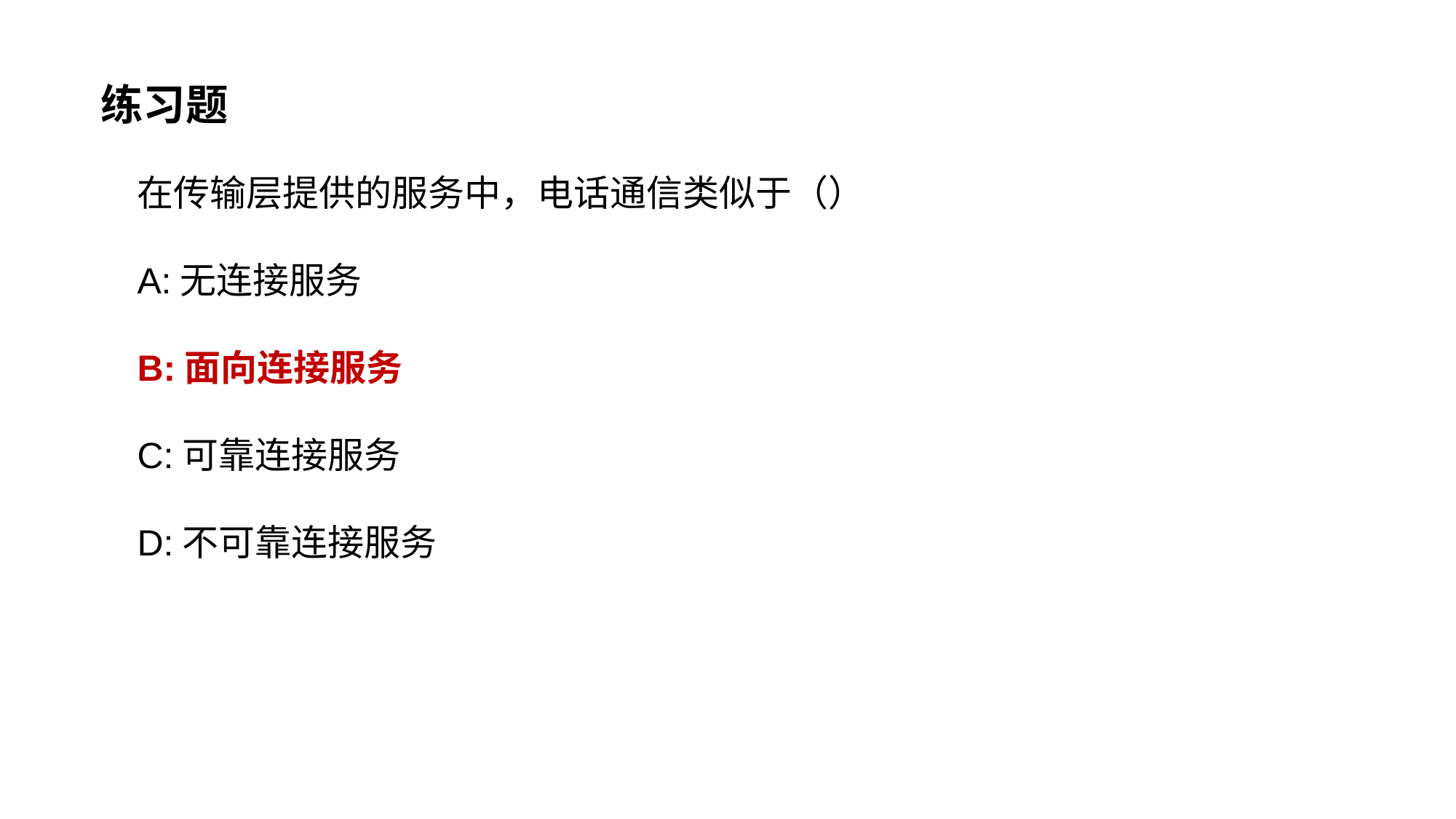

练习题
在传输层提供的服务中，电话通信类似于（）

A:无连接服务

B:面向连接服务

C:可靠连接服务

D:不可靠连接服务